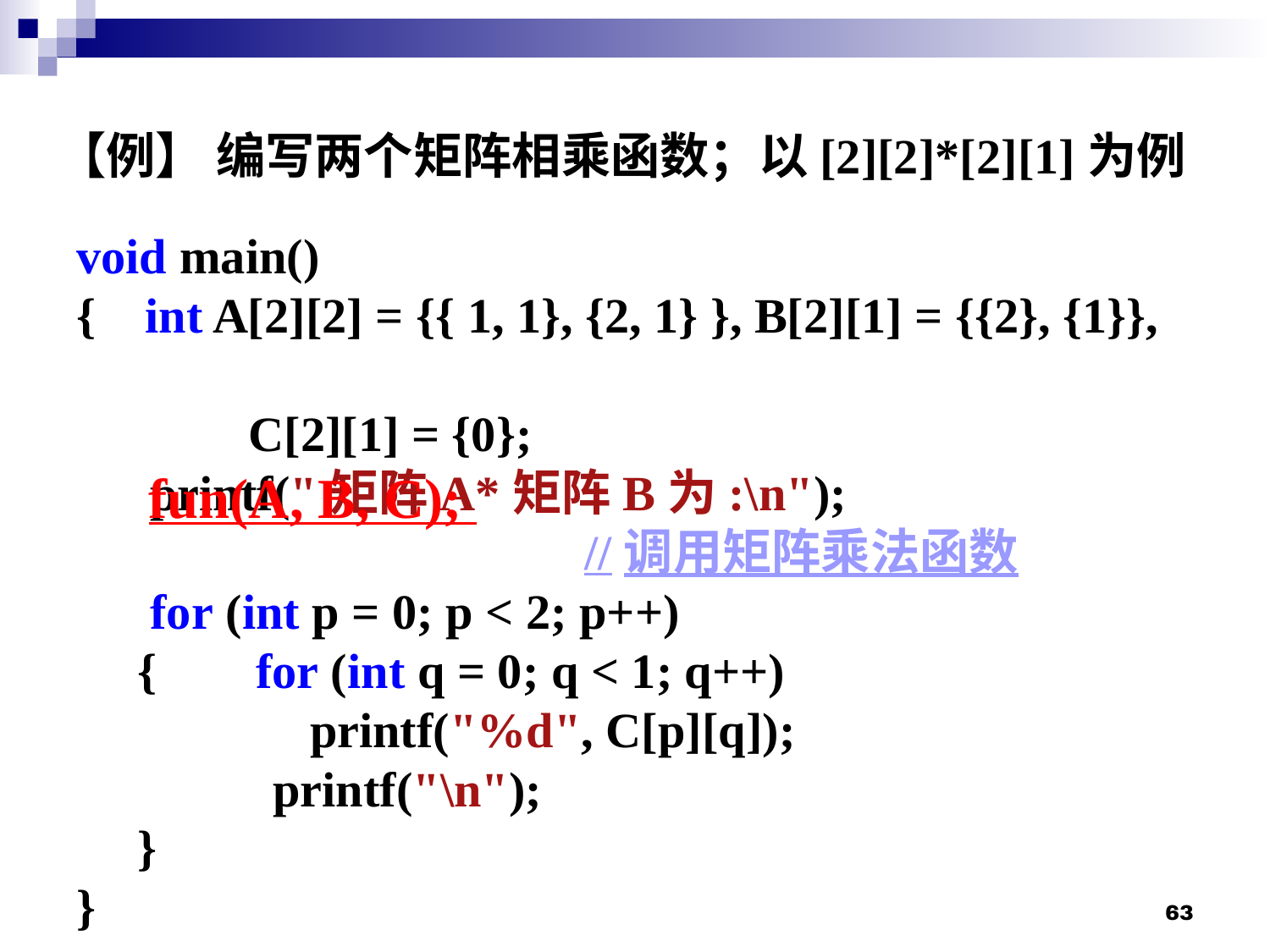

【例】 编写两个矩阵相乘函数；以[2][2]*[2][1]为例
void main()
{    int A[2][2] = {{ 1, 1}, {2, 1} }, B[2][1] = {{2}, {1}},
              C[2][1] = {0};
      printf("矩阵A*矩阵B为:\n");
				//调用矩阵乘法函数
      for (int p = 0; p < 2; p++)
     {        for (int q = 0; q < 1; q++)
                   printf("%d", C[p][q]);
                printf("\n");
     }
}
fun(A, B, C);
63